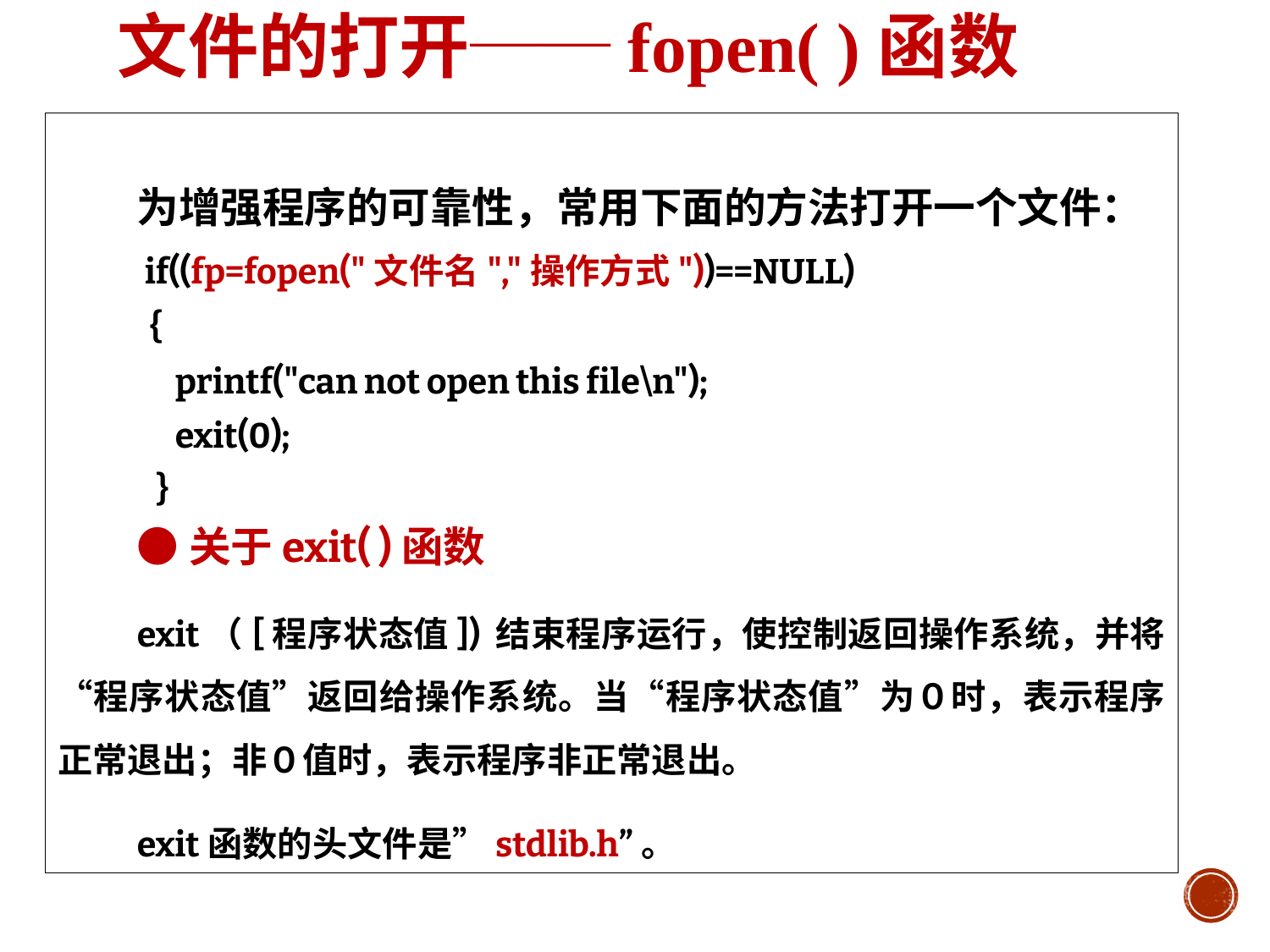

# 文件的打开──fopen( )函数

为增强程序的可靠性，常用下面的方法打开一个文件：
 if((fp=fopen("文件名","操作方式"))==NULL)
  {
      printf("can not open this file\n");
      exit(0);
   }
●关于exit( )函数
exit（[程序状态值]) 结束程序运行，使控制返回操作系统，并将“程序状态值”返回给操作系统。当“程序状态值”为０时，表示程序正常退出；非０值时，表示程序非正常退出。
exit函数的头文件是”stdlib.h”。

20